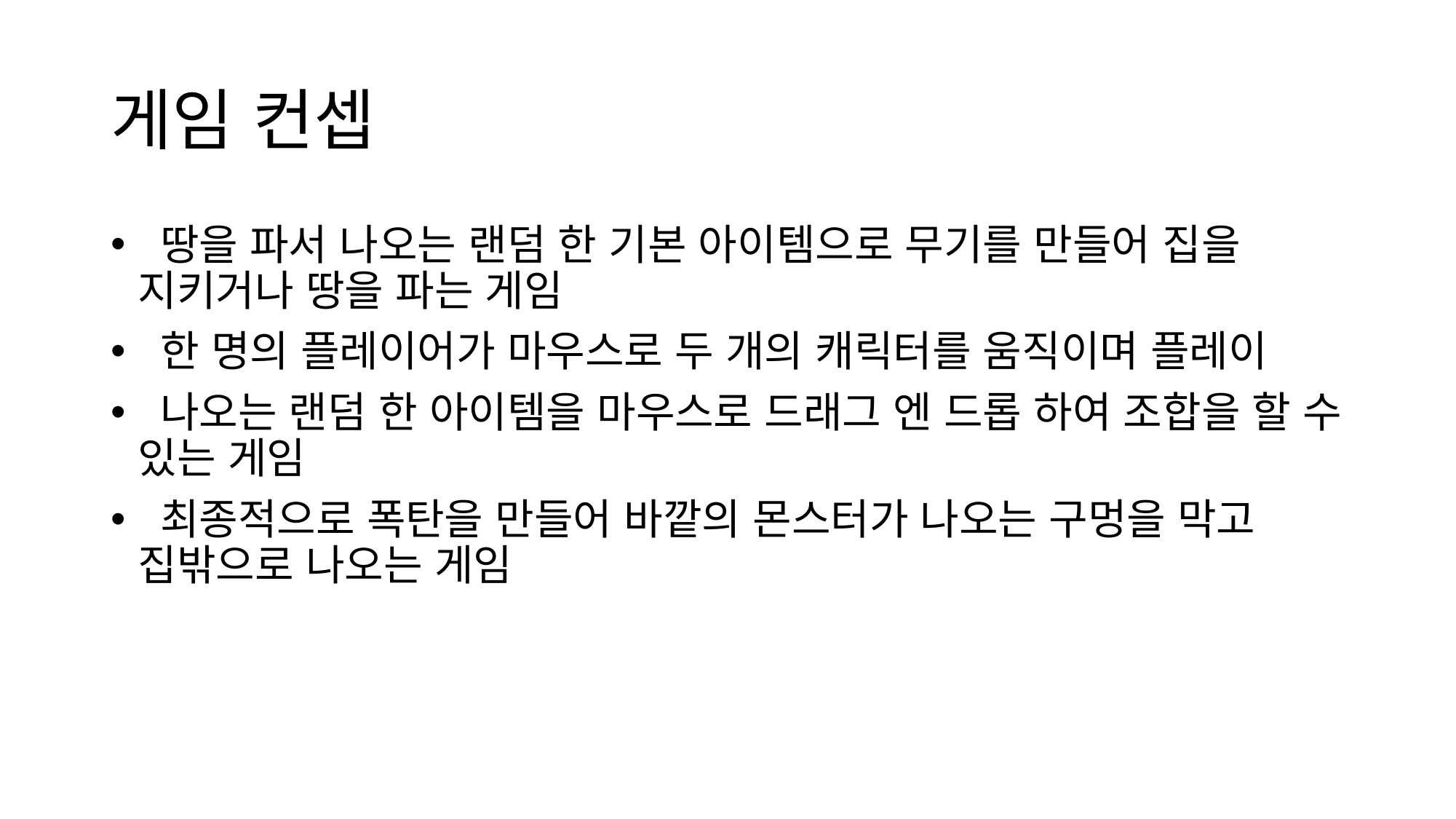

# 게임 컨셉
 땅을 파서 나오는 랜덤 한 기본 아이템으로 무기를 만들어 집을 지키거나 땅을 파는 게임
 한 명의 플레이어가 마우스로 두 개의 캐릭터를 움직이며 플레이
 나오는 랜덤 한 아이템을 마우스로 드래그 엔 드롭 하여 조합을 할 수 있는 게임
 최종적으로 폭탄을 만들어 바깥의 몬스터가 나오는 구멍을 막고 집밖으로 나오는 게임